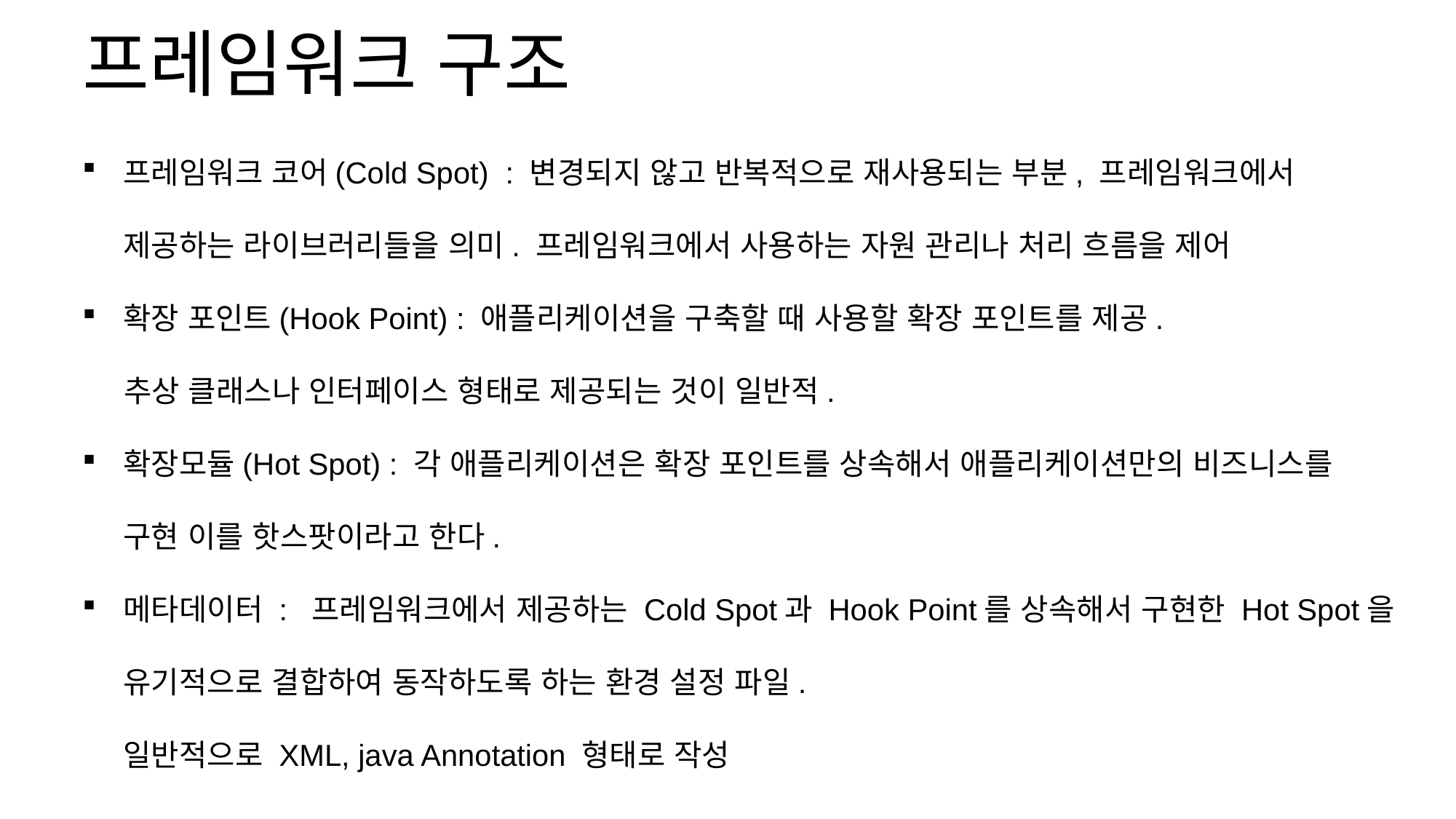

프레임워크 구조
프레임워크 코어(Cold Spot)  : 변경되지 않고 반복적으로 재사용되는 부분, 프레임워크에서 제공하는 라이브러리들을 의미. 프레임워크에서 사용하는 자원 관리나 처리 흐름을 제어
확장 포인트(Hook Point) : 애플리케이션을 구축할 때 사용할 확장 포인트를 제공.
    추상 클래스나 인터페이스 형태로 제공되는 것이 일반적.
확장모듈(Hot Spot) : 각 애플리케이션은 확장 포인트를 상속해서 애플리케이션만의 비즈니스를 구현 이를 핫스팟이라고 한다.
메타데이터 :  프레임워크에서 제공하는 Cold Spot과 Hook Point를 상속해서 구현한 Hot Spot을 유기적으로 결합하여 동작하도록 하는 환경 설정 파일.
일반적으로 XML, java Annotation 형태로 작성